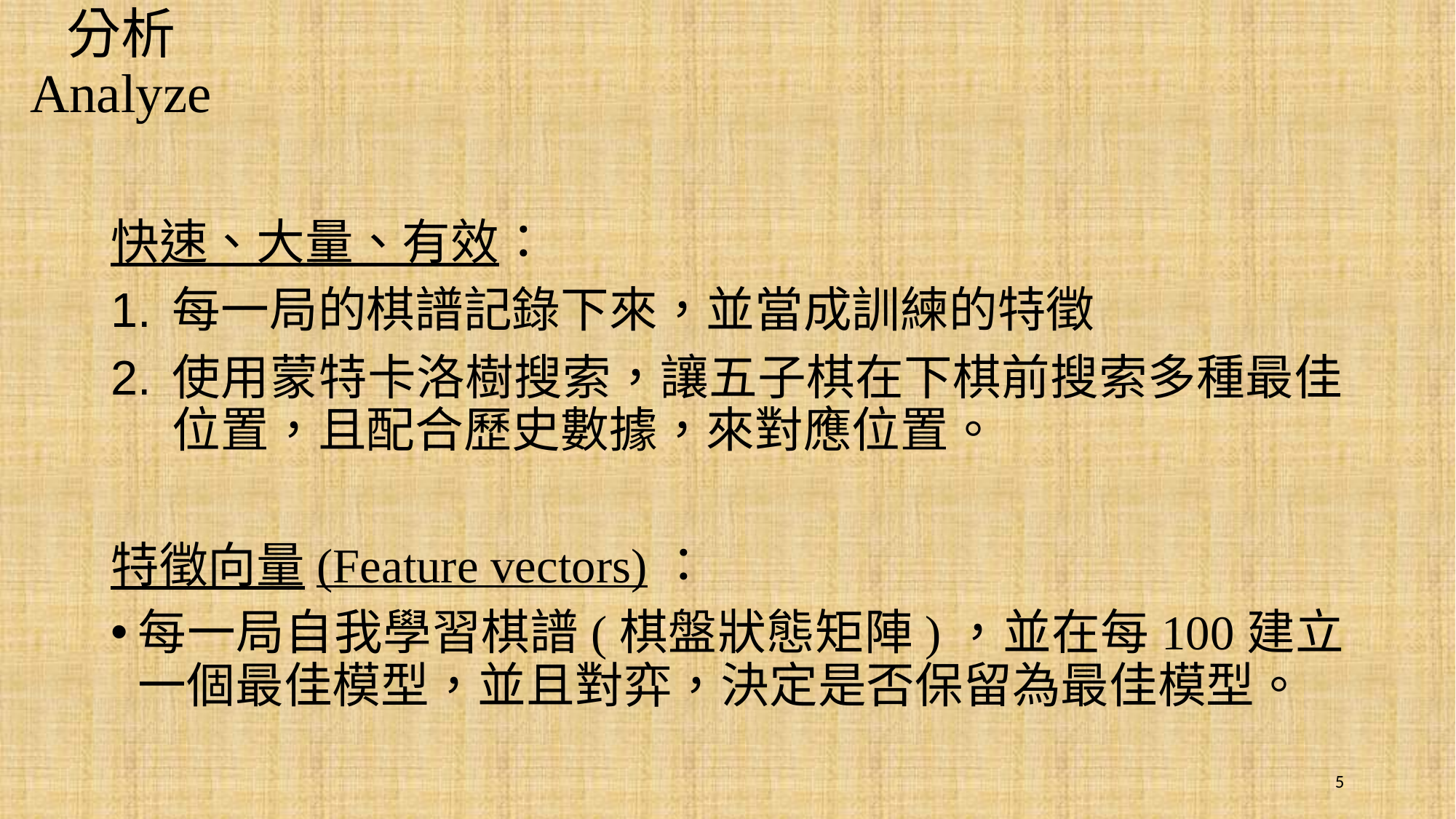

# 分析 Analyze
快速、大量、有效：
每一局的棋譜記錄下來，並當成訓練的特徵
使用蒙特卡洛樹搜索，讓五子棋在下棋前搜索多種最佳位置，且配合歷史數據，來對應位置。

特徵向量(Feature vectors)：
每一局自我學習棋譜(棋盤狀態矩陣)，並在每100建立一個最佳模型，並且對弈，決定是否保留為最佳模型。
5